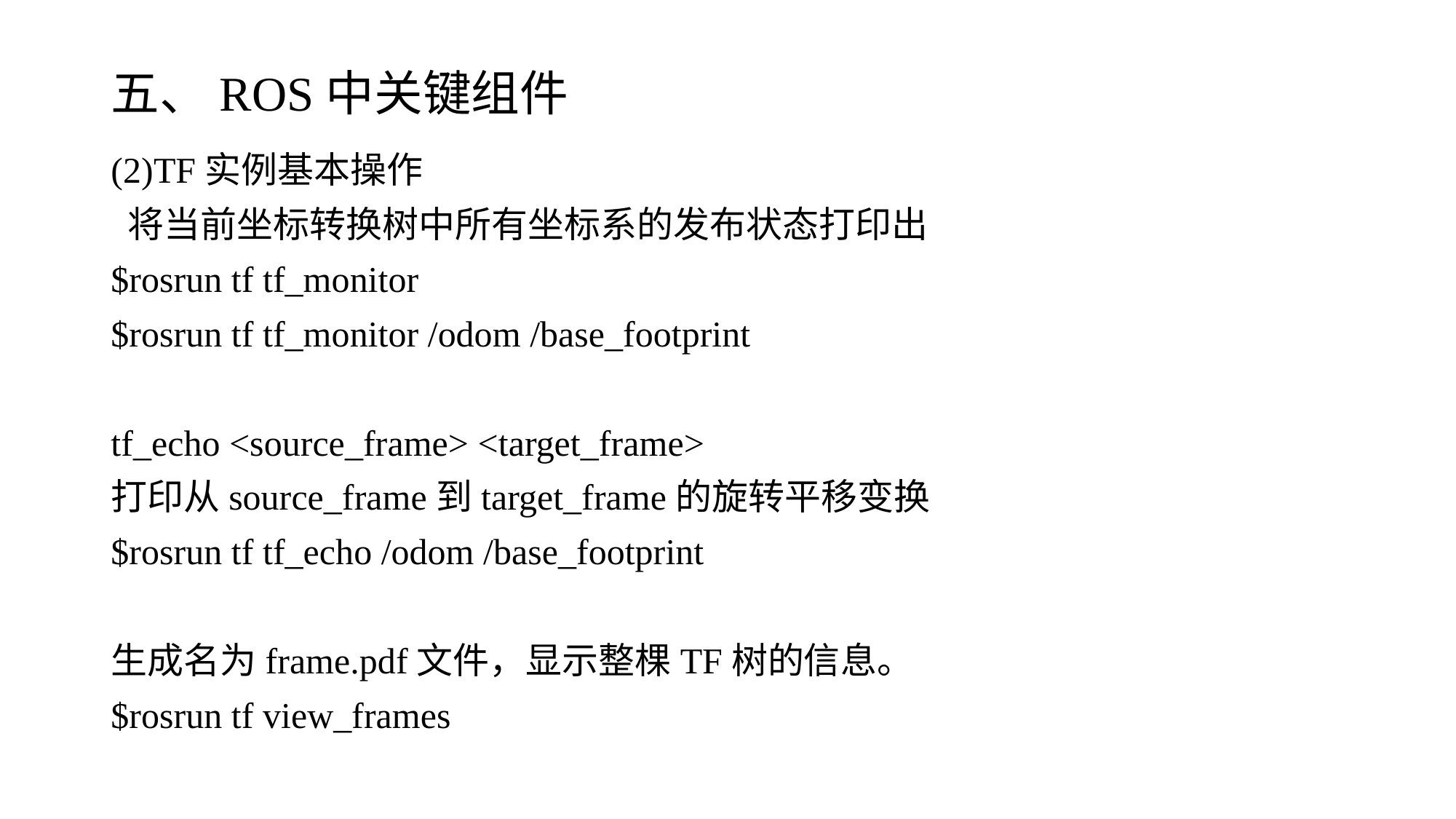

# 五、ROS中关键组件
(2)TF实例基本操作
 将当前坐标转换树中所有坐标系的发布状态打印出
$rosrun tf tf_monitor
$rosrun tf tf_monitor /odom /base_footprint

tf_echo <source_frame> <target_frame>
打印从source_frame到target_frame的旋转平移变换
$rosrun tf tf_echo /odom /base_footprint

生成名为frame.pdf文件，显示整棵TF树的信息。
$rosrun tf view_frames